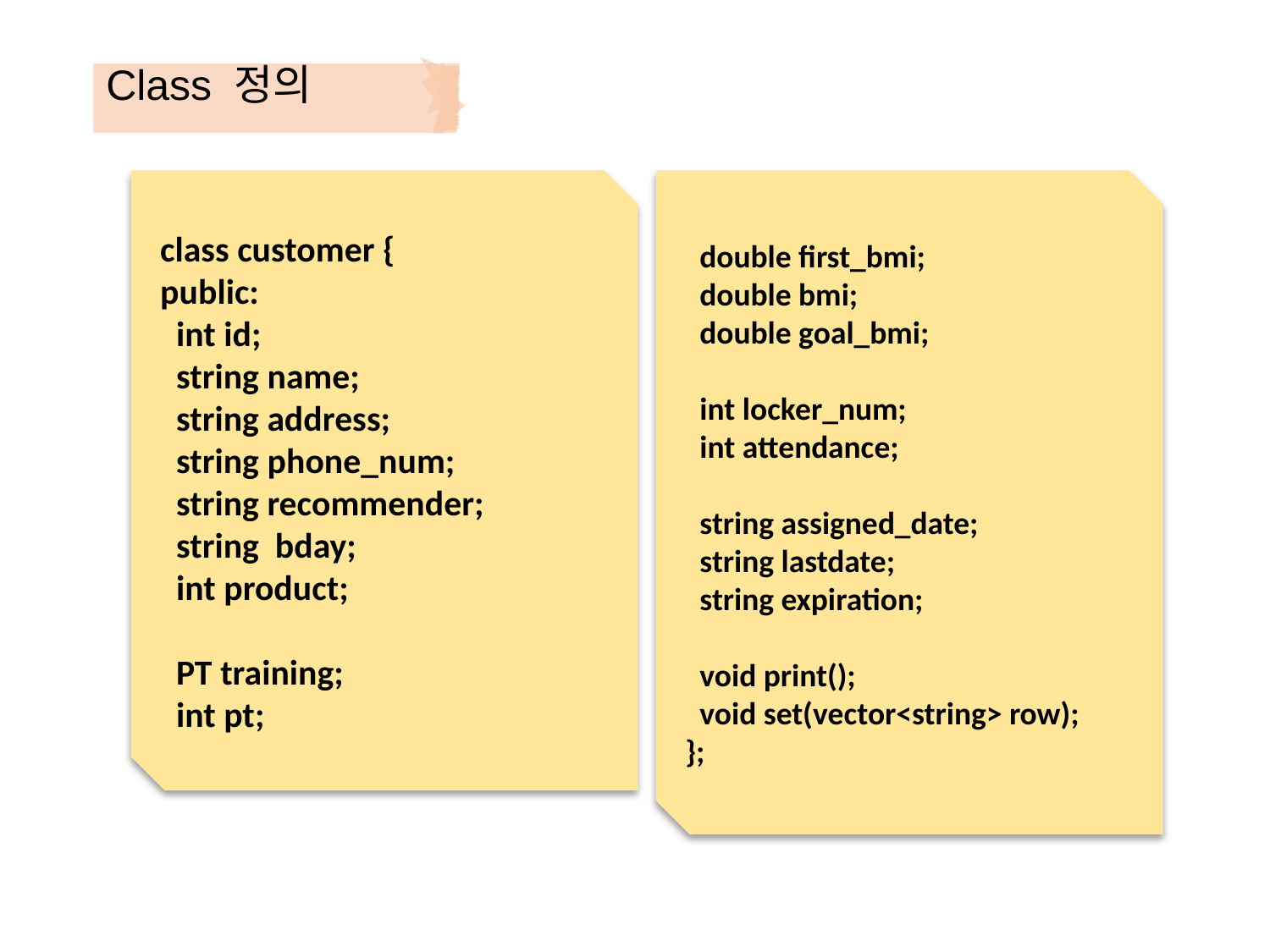

# Class 정의
class customer {
public:
  int id;
  string name;
  string address;
  string phone_num;
  string recommender;
  string  bday;
  int product;

  PT training;
  int pt;
  double first_bmi;
  double bmi;
  double goal_bmi;

  int locker_num;
  int attendance;

  string assigned_date;
  string lastdate;
  string expiration;

  void print();
  void set(vector<string> row);
};